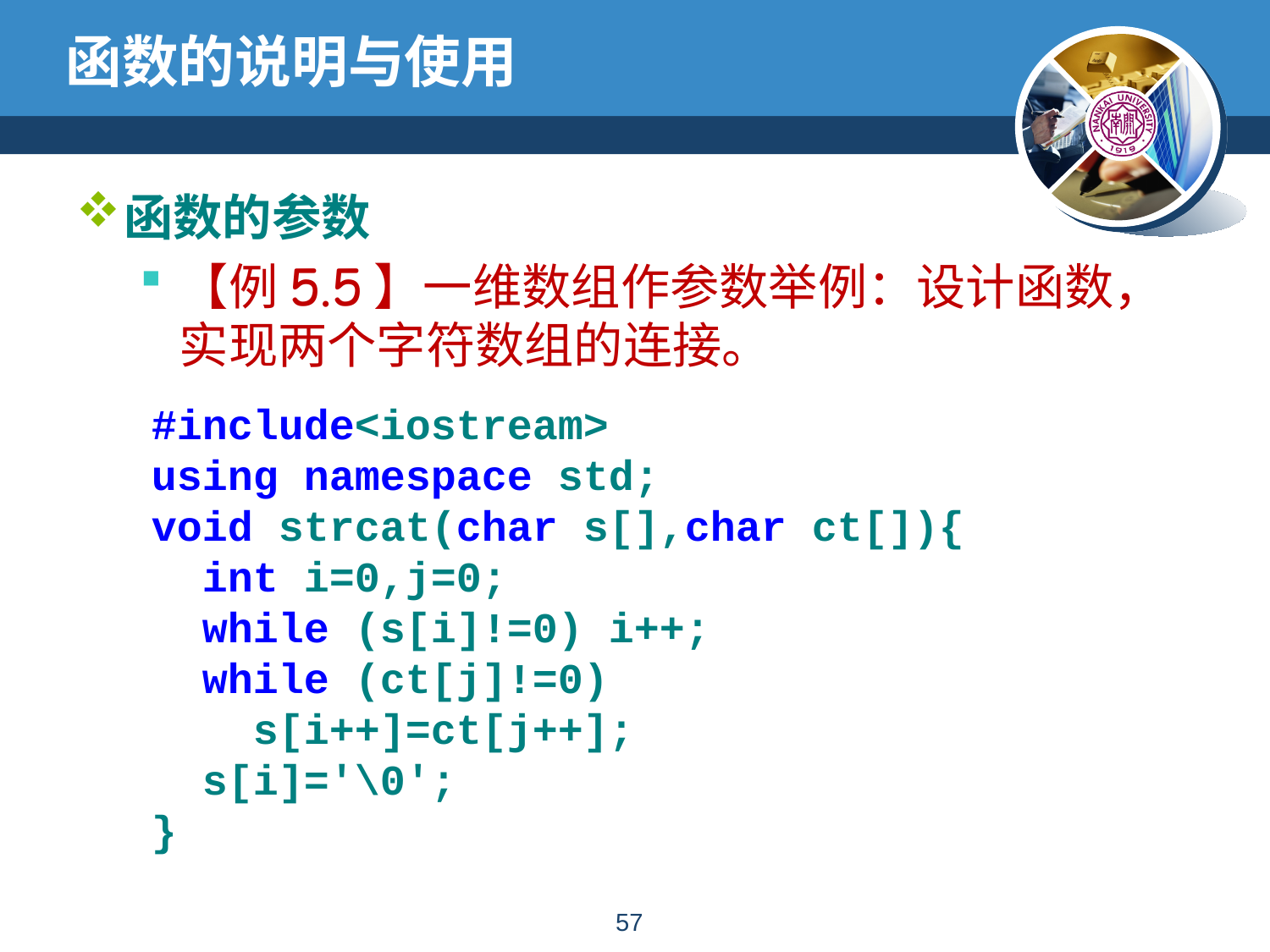

# 函数的说明与使用
函数的参数
【例5.5】一维数组作参数举例：设计函数，实现两个字符数组的连接。

#include<iostream>
using namespace std;
void strcat(char s[],char ct[]){
  int i=0,j=0;
  while (s[i]!=0) i++;
  while (ct[j]!=0)
    s[i++]=ct[j++];
  s[i]='\0';
}
57